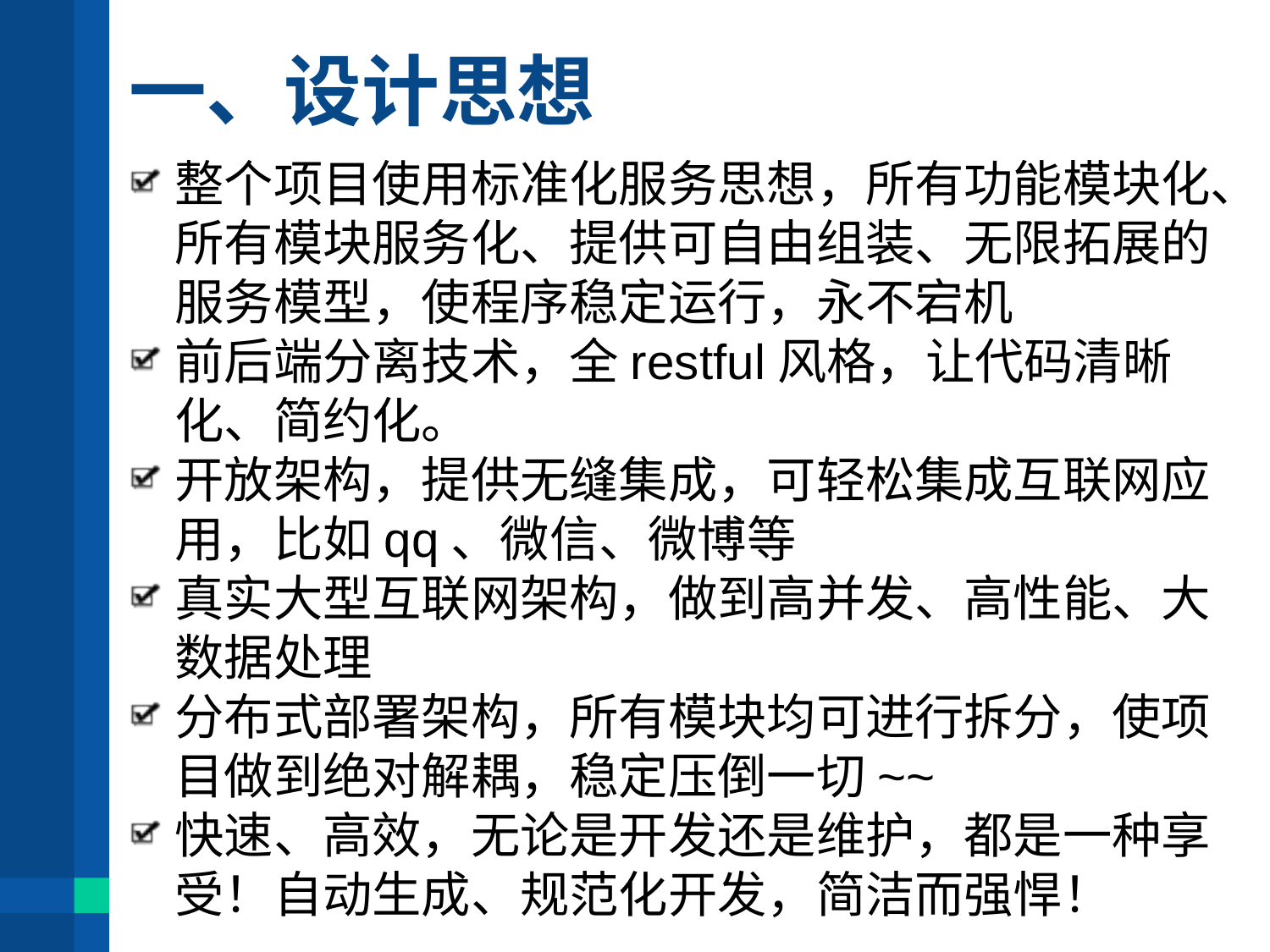

# 一、设计思想
整个项目使用标准化服务思想，所有功能模块化、所有模块服务化、提供可自由组装、无限拓展的服务模型，使程序稳定运行，永不宕机
前后端分离技术，全restful风格，让代码清晰化、简约化。
开放架构，提供无缝集成，可轻松集成互联网应用，比如qq、微信、微博等
真实大型互联网架构，做到高并发、高性能、大数据处理
分布式部署架构，所有模块均可进行拆分，使项目做到绝对解耦，稳定压倒一切~~
快速、高效，无论是开发还是维护，都是一种享受！自动生成、规范化开发，简洁而强悍！